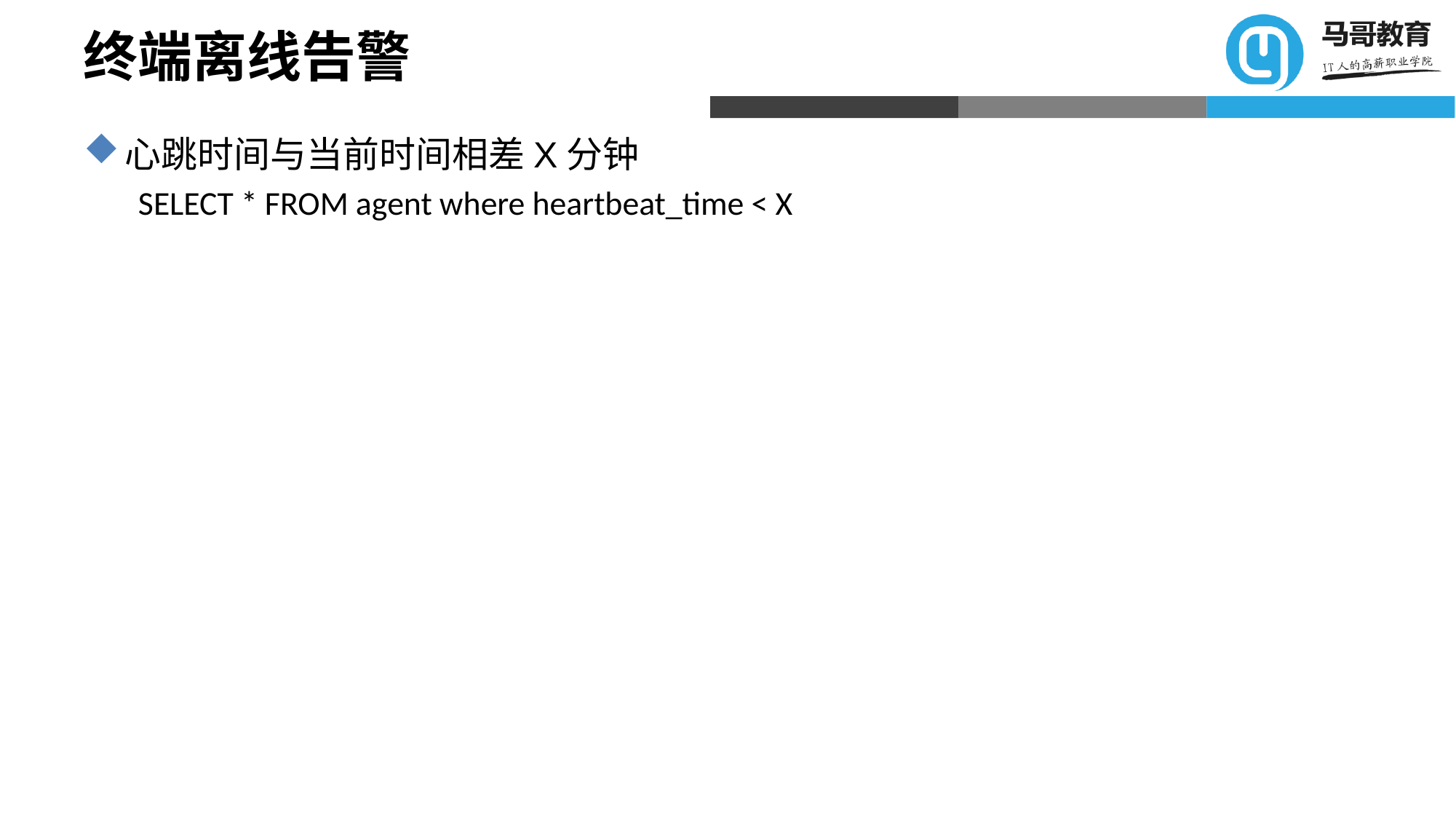

# 终端离线告警
心跳时间与当前时间相差X分钟
SELECT * FROM agent where heartbeat_time < X